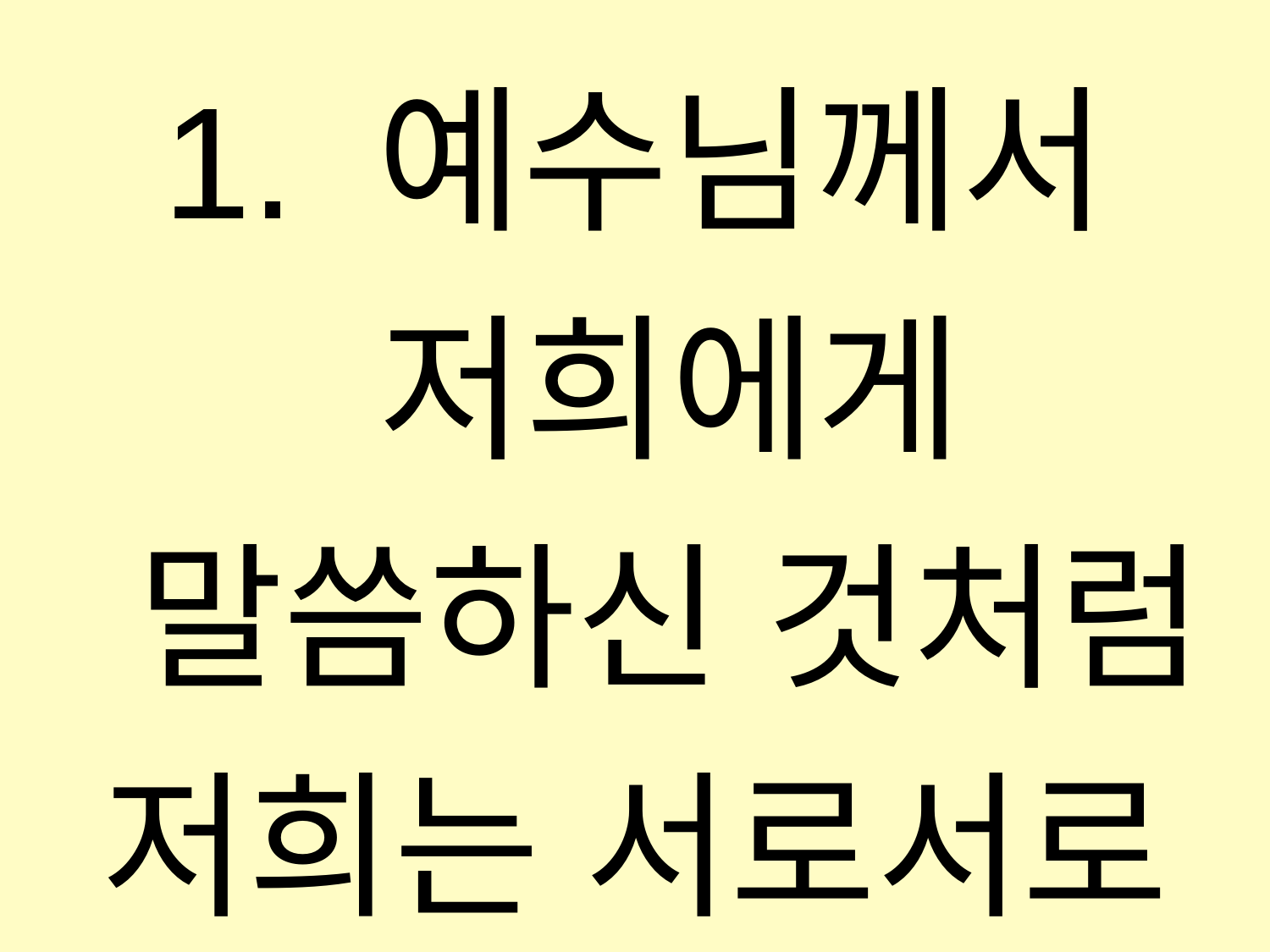

1. 예수님께서 저희에게 말씀하신 것처럼
저희는 서로서로 사랑하며 살아갈래요